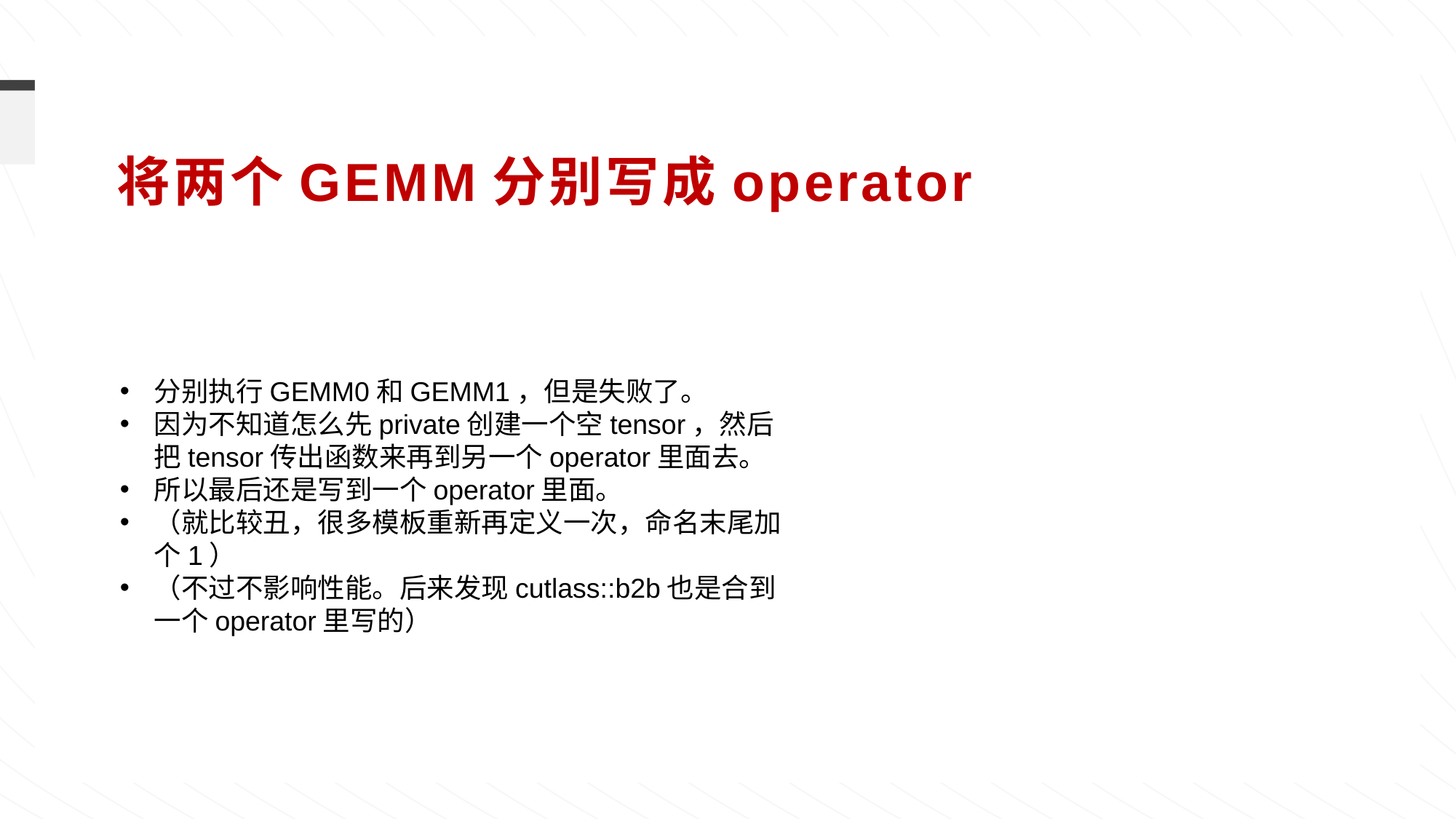

将两个GEMM分别写成operator
分别执行GEMM0和GEMM1，但是失败了。
因为不知道怎么先private创建一个空tensor，然后把tensor传出函数来再到另一个operator里面去。
所以最后还是写到一个operator里面。
（就比较丑，很多模板重新再定义一次，命名末尾加个1）
（不过不影响性能。后来发现cutlass::b2b也是合到一个operator里写的）